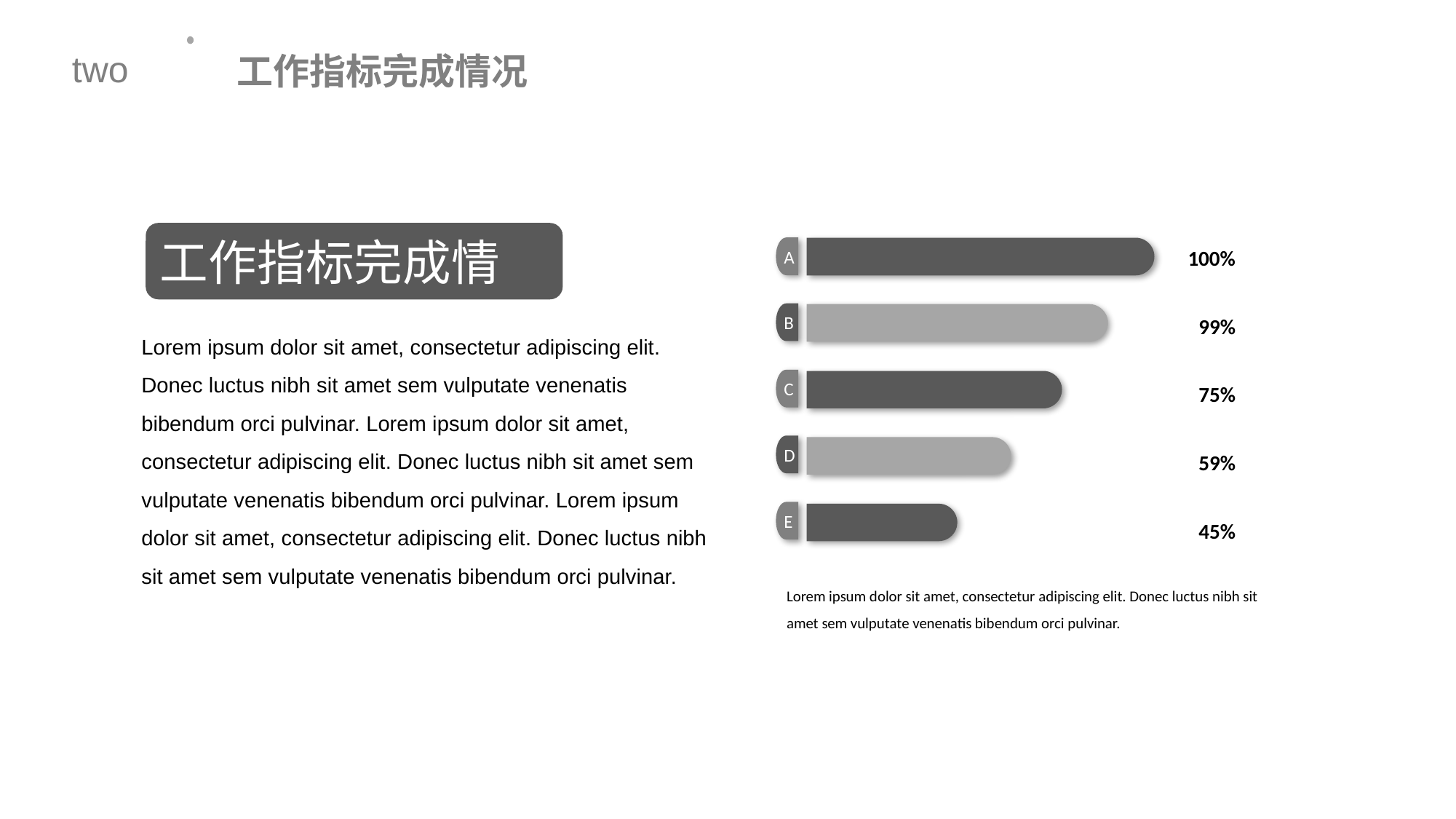

工作指标完成情况

two

工作指标完成情况
100%
A

99%
B
Lorem ipsum dolor sit amet, consectetur adipiscing elit. Donec luctus nibh sit amet sem vulputate venenatis bibendum orci pulvinar. Lorem ipsum dolor sit amet, consectetur adipiscing elit. Donec luctus nibh sit amet sem vulputate venenatis bibendum orci pulvinar. Lorem ipsum dolor sit amet, consectetur adipiscing elit. Donec luctus nibh sit amet sem vulputate venenatis bibendum orci pulvinar.

75%
C
D
59%

E
45%
Lorem ipsum dolor sit amet, consectetur adipiscing elit. Donec luctus nibh sit amet sem vulputate venenatis bibendum orci pulvinar.